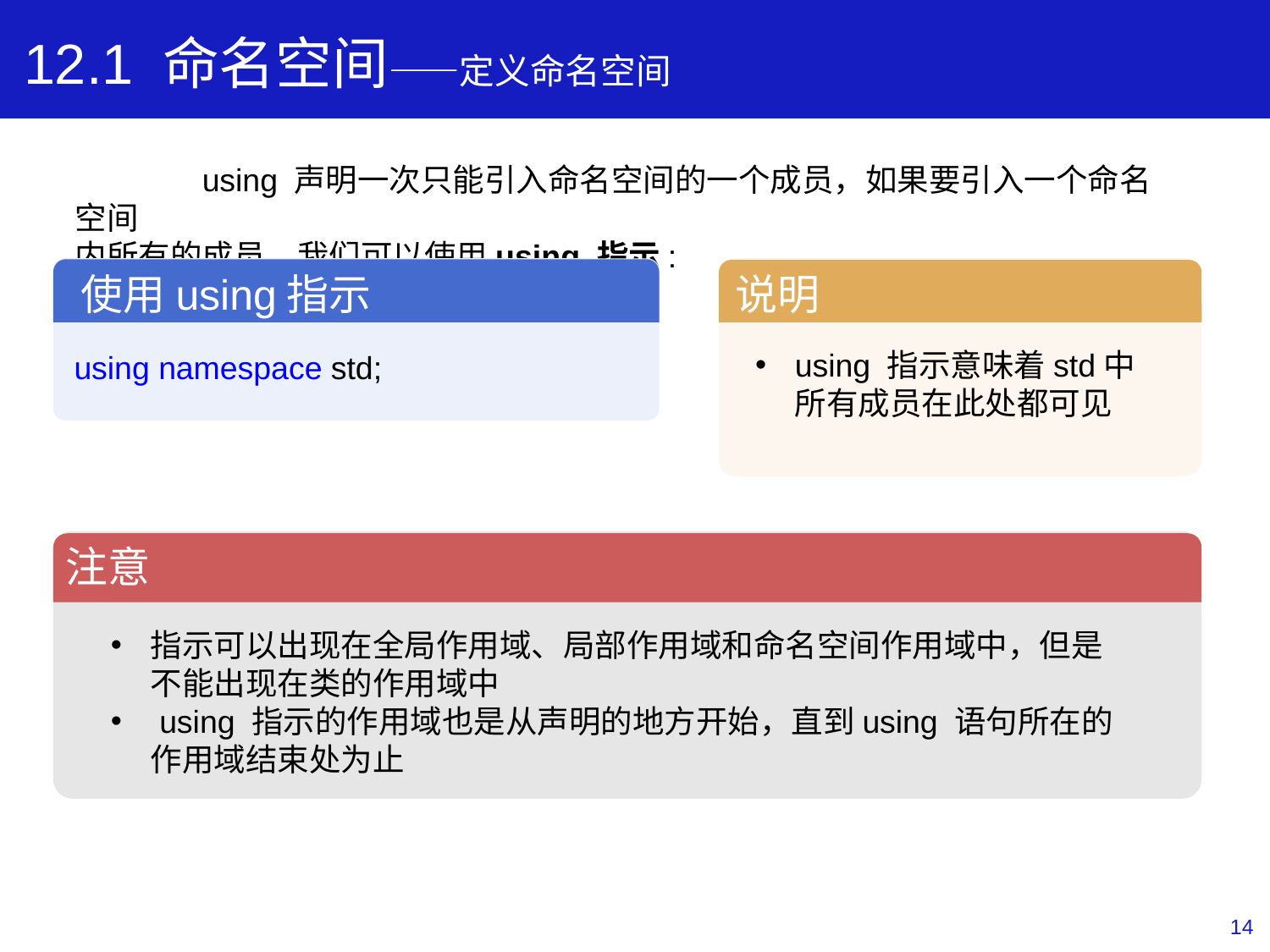

12.1 命名空间——定义命名空间
	using 声明一次只能引入命名空间的一个成员，如果要引入一个命名空间
内所有的成员，我们可以使用using 指示:

说明

使用using指示
using 指示意味着std中所有成员在此处都可见
using namespace std;

注意
指示可以出现在全局作用域、局部作用域和命名空间作用域中，但是不能出现在类的作用域中
 using 指示的作用域也是从声明的地方开始，直到using 语句所在的作用域结束处为止
14